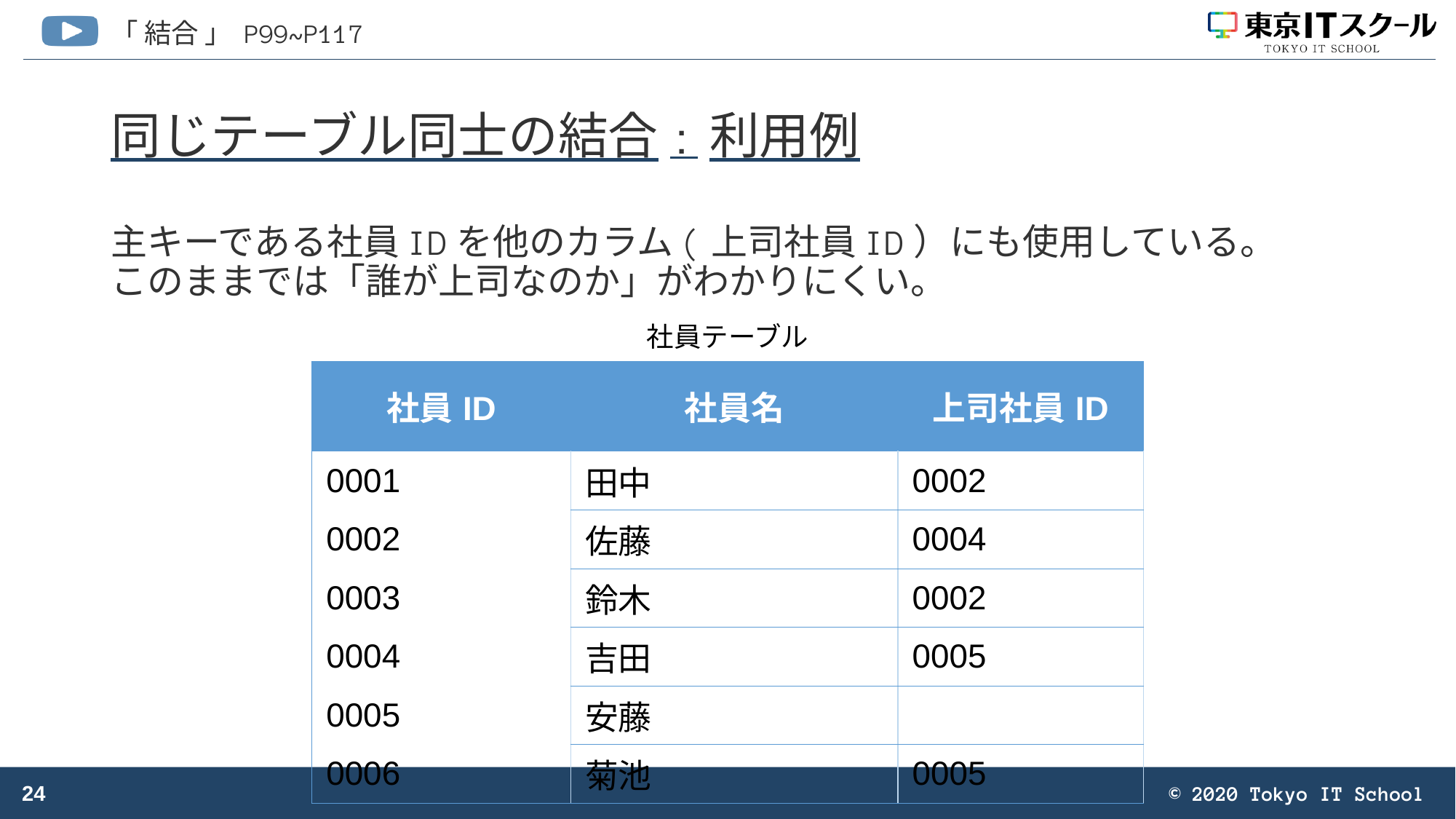

# 同じテーブル同士の結合:利用例
主キーである社員IDを他のカラム(上司社員ID）にも使用している。
このままでは「誰が上司なのか」がわかりにくい。
社員テーブル
| 社員ID | 社員名 | 上司社員ID |
| --- | --- | --- |
| 0001 | 田中 | 0002 |
| 0002 | 佐藤 | 0004 |
| 0003 | 鈴木 | 0002 |
| 0004 | 吉田 | 0005 |
| 0005 | 安藤 |  |
| 0006 | 菊池 | 0005 |
24